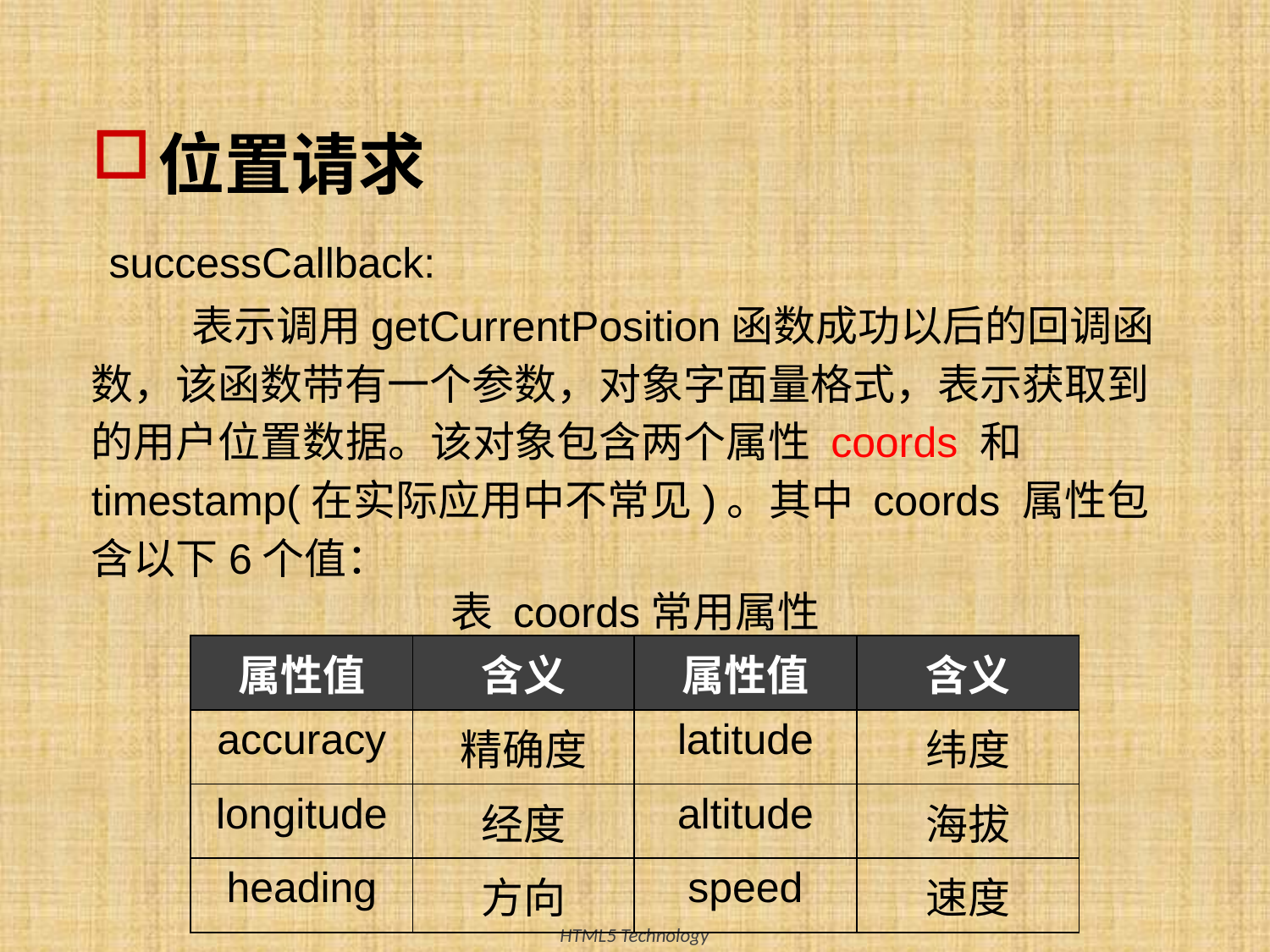

# 位置请求
successCallback:
表示调用getCurrentPosition函数成功以后的回调函数，该函数带有一个参数，对象字面量格式，表示获取到的用户位置数据。该对象包含两个属性 coords 和 timestamp(在实际应用中不常见)。其中 coords 属性包含以下6个值：
表 coords常用属性
| 属性值 | 含义 | 属性值 | 含义 |
| --- | --- | --- | --- |
| accuracy | 精确度 | latitude | 纬度 |
| longitude | 经度 | altitude | 海拔 |
| heading | 方向 | speed | 速度 |
25
HTML5 Technology